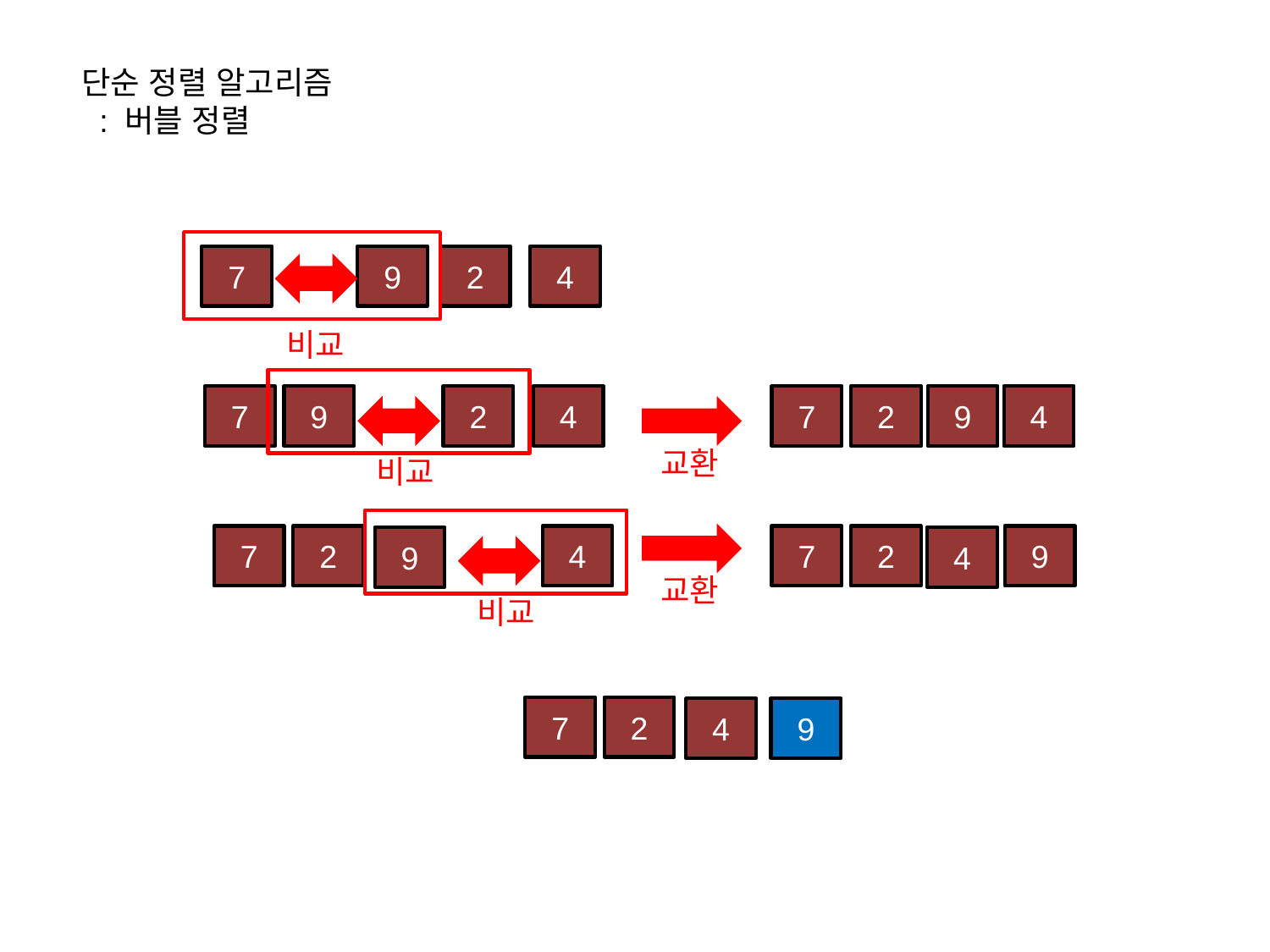

단순 정렬 알고리즘
  : 버블 정렬

7
9
2
4

비교

7
9
2
4
7
2
9
4

교환
비교

7
2
4
7
2
9
9
4

교환
비교
7
2
4
9